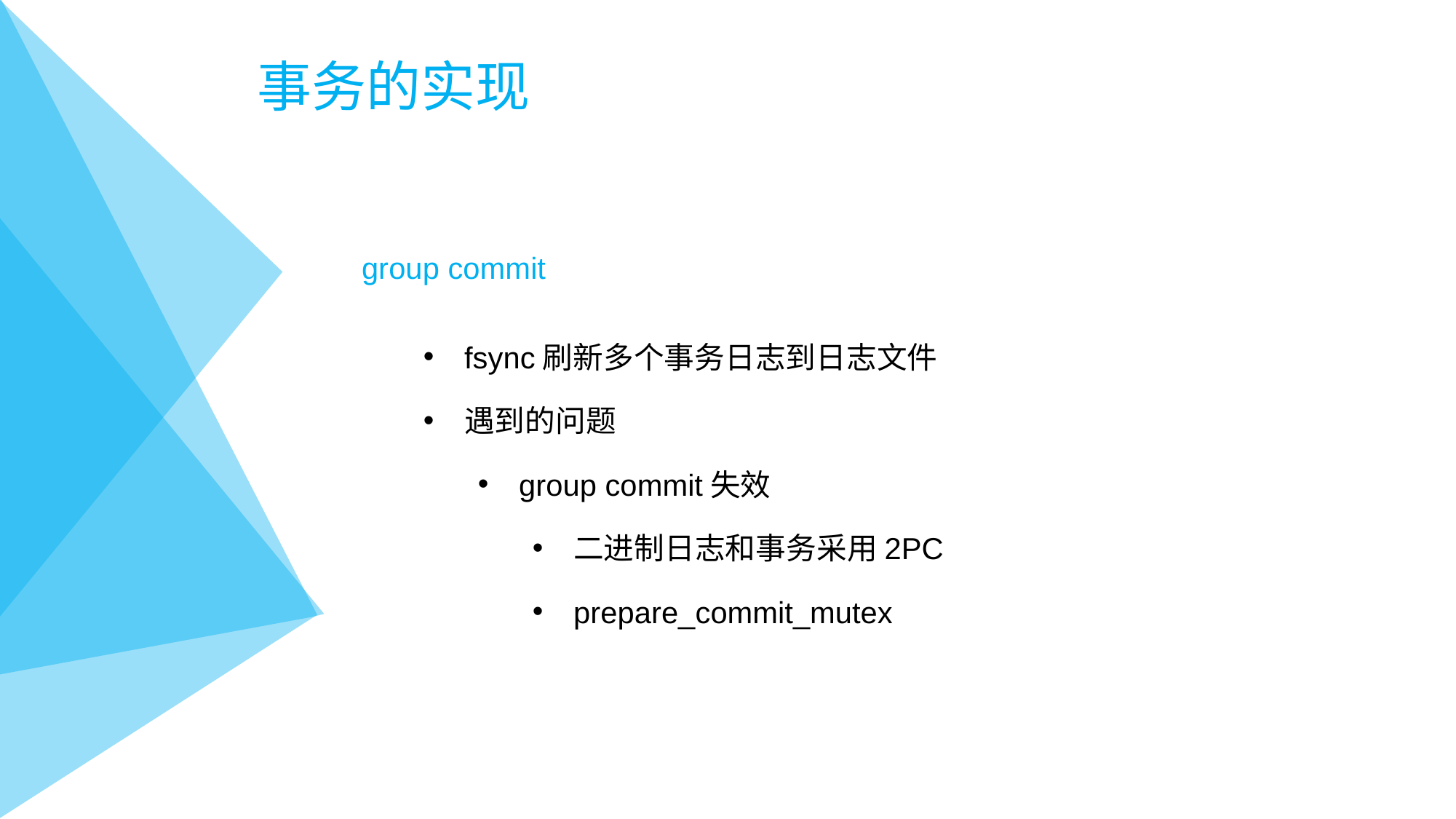

# 事务的实现

group commit
fsync刷新多个事务日志到日志文件
遇到的问题
group commit失效
二进制日志和事务采用2PC
prepare_commit_mutex